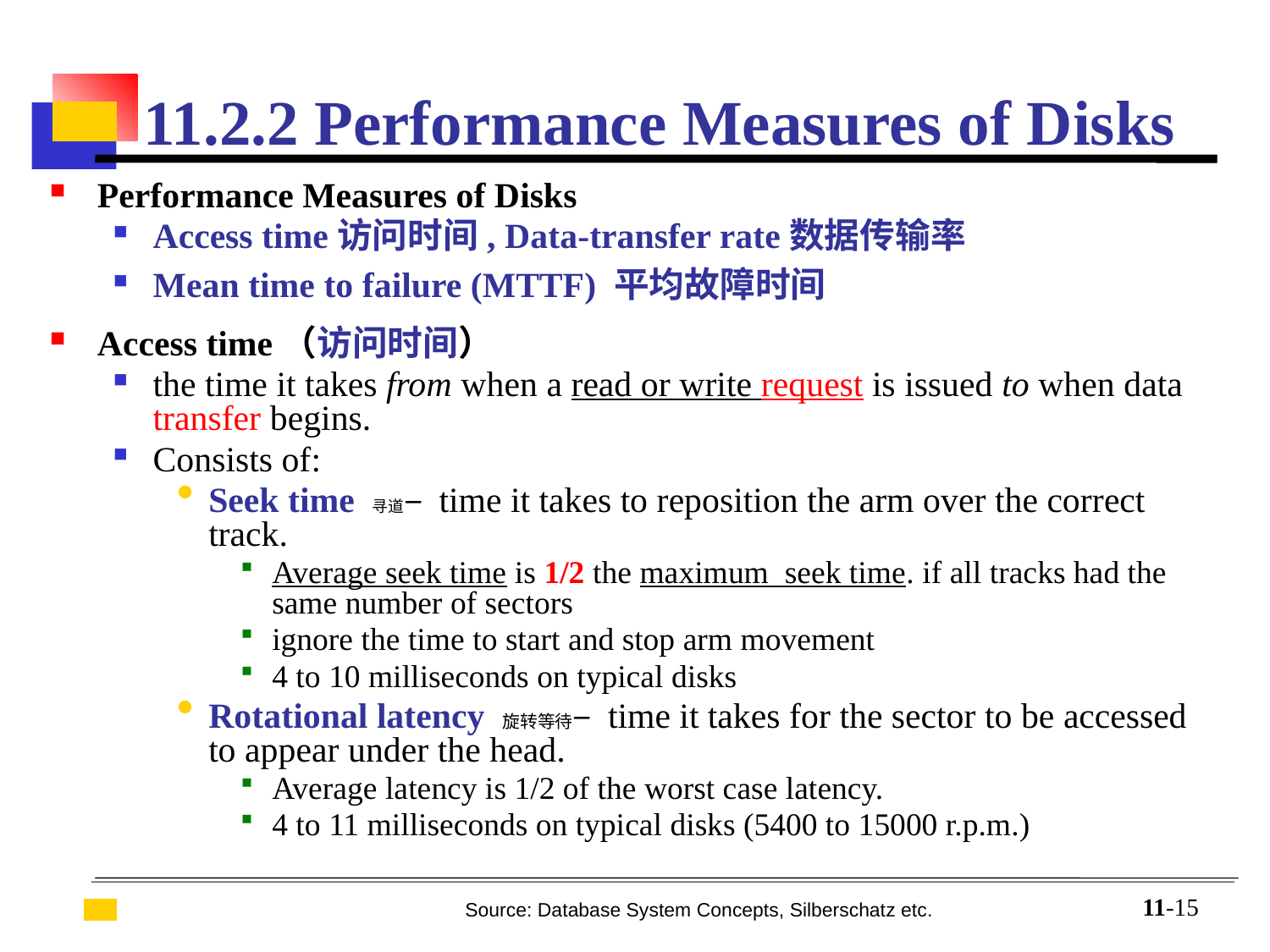

# 11.2.2 Performance Measures of Disks
Performance Measures of Disks
Access time访问时间, Data-transfer rate数据传输率
Mean time to failure (MTTF) 平均故障时间
Access time（访问时间）
the time it takes from when a read or write request is issued to when data transfer begins.
Consists of:
Seek time 寻道– time it takes to reposition the arm over the correct track.
Average seek time is 1/2 the maximum  seek time. if all tracks had the same number of sectors
ignore the time to start and stop arm movement
4 to 10 milliseconds on typical disks
Rotational latency 旋转等待– time it takes for the sector to be accessed to appear under the head.
Average latency is 1/2 of the worst case latency.
4 to 11 milliseconds on typical disks (5400 to 15000 r.p.m.)
11-15